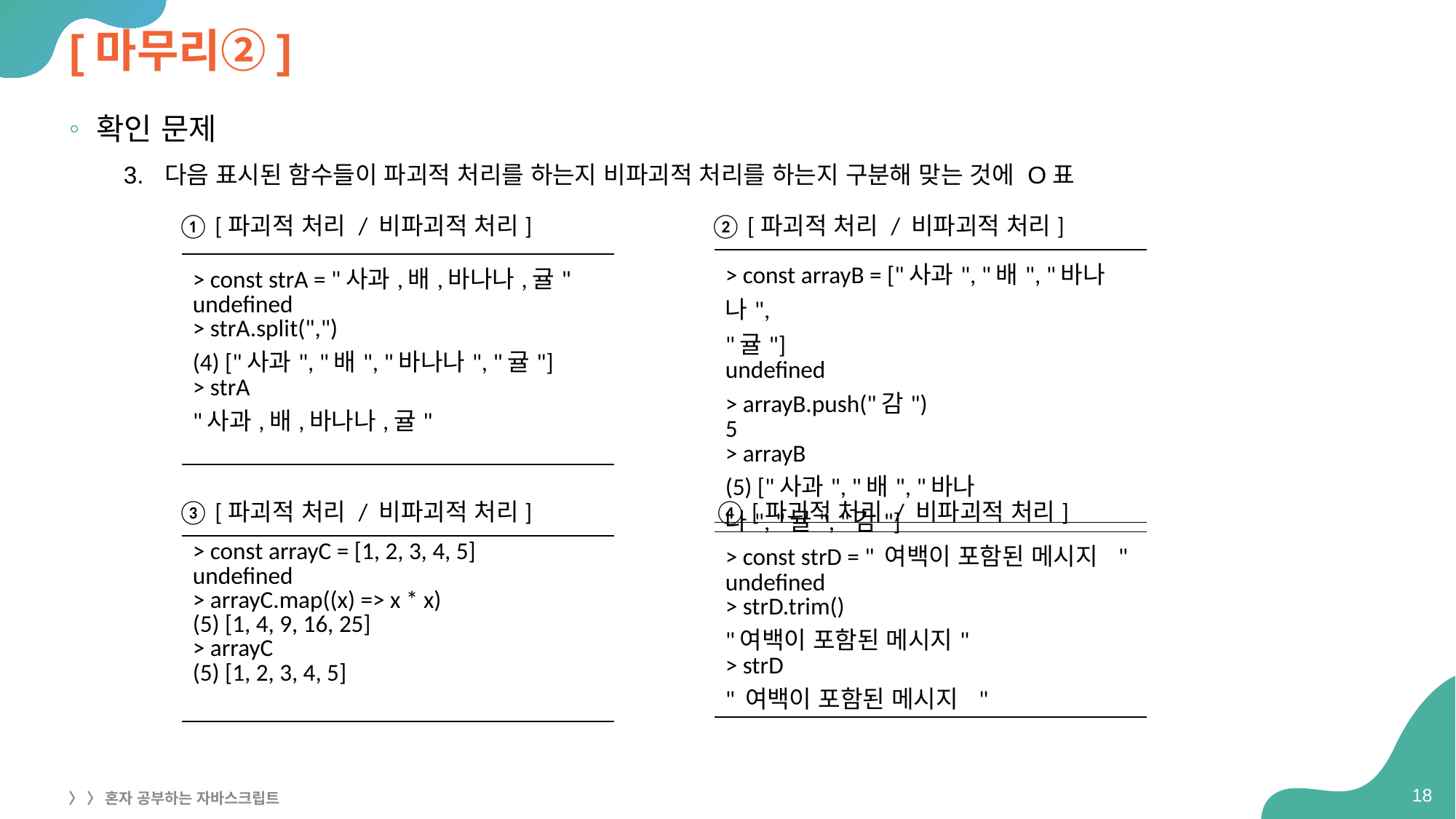

# [마무리②]
확인 문제
다음 표시된 함수들이 파괴적 처리를 하는지 비파괴적 처리를 하는지 구분해 맞는 것에 O표
② [파괴적 처리 / 비파괴적 처리]
① [파괴적 처리 / 비파괴적 처리]
| > const arrayB = ["사과", "배", "바나나", "귤"] undefined > arrayB.push("감") 5 > arrayB (5) ["사과", "배", "바나나", "귤", "감"] |
| --- |
| > const strA = "사과,배,바나나,귤" undefined > strA.split(",") (4) ["사과", "배", "바나나", "귤"] > strA "사과,배,바나나,귤" |
| --- |
③ [파괴적 처리 / 비파괴적 처리]
④ [파괴적 처리 / 비파괴적 처리]
| > const strD = " 여백이 포함된 메시지 " undefined > strD.trim() "여백이 포함된 메시지" > strD " 여백이 포함된 메시지 " |
| --- |
| > const arrayC = [1, 2, 3, 4, 5] undefined > arrayC.map((x) => x \* x) (5) [1, 4, 9, 16, 25] > arrayC (5) [1, 2, 3, 4, 5] |
| --- |
18
〉 〉 혼자 공부하는 자바스크립트